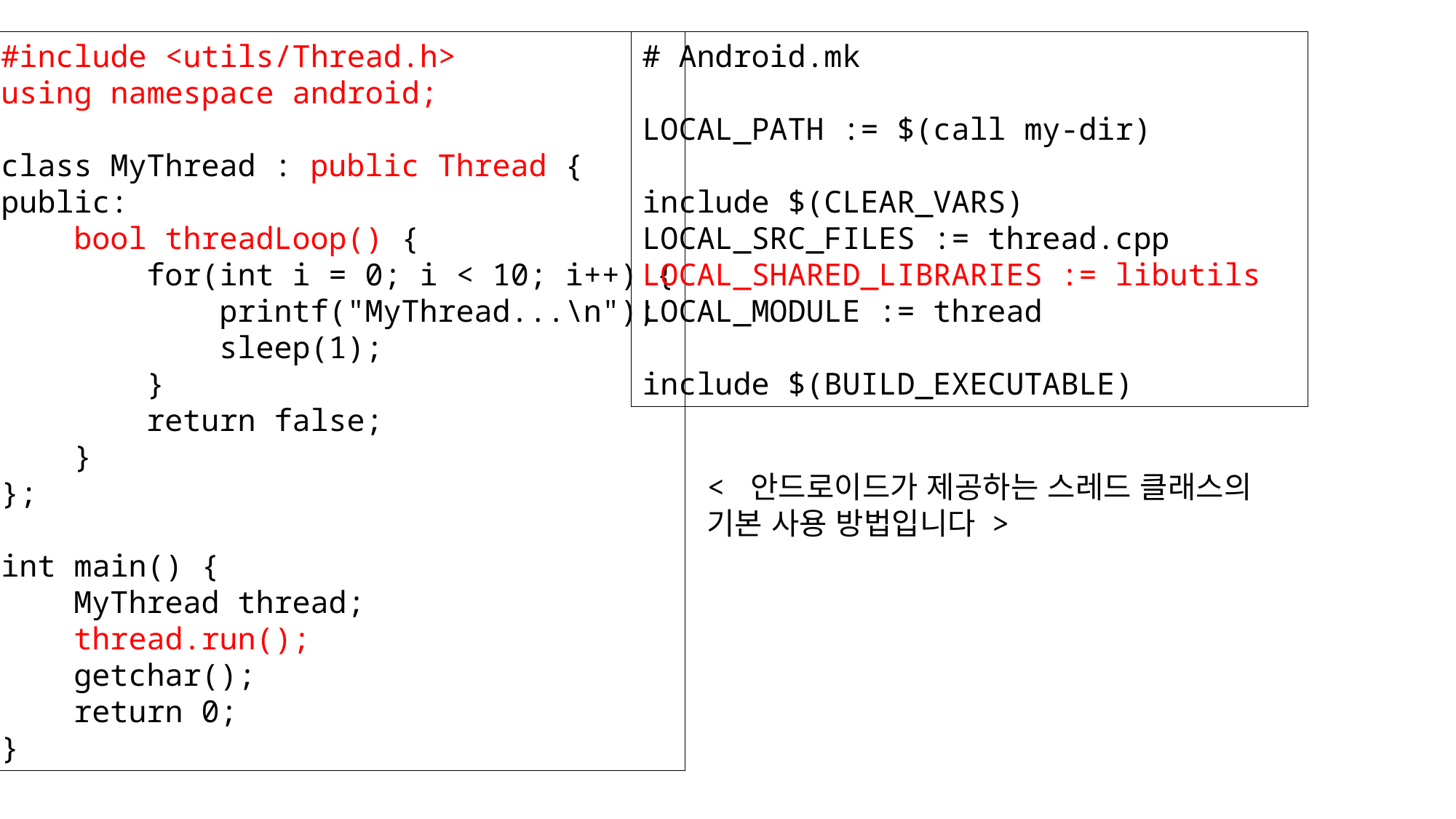

#include <utils/Thread.h>
using namespace android;

class MyThread : public Thread {
public:
    bool threadLoop() {
        for(int i = 0; i < 10; i++) {
            printf("MyThread...\n");
            sleep(1);
        }
        return false;
    }
};

int main() {
    MyThread thread;
    thread.run();
    getchar();
    return 0;
}
# Android.mk

LOCAL_PATH := $(call my-dir)

include $(CLEAR_VARS)
LOCAL_SRC_FILES := thread.cpp
LOCAL_SHARED_LIBRARIES := libutils
LOCAL_MODULE := thread

include $(BUILD_EXECUTABLE)
< 안드로이드가 제공하는 스레드 클래스의
기본 사용 방법입니다 >